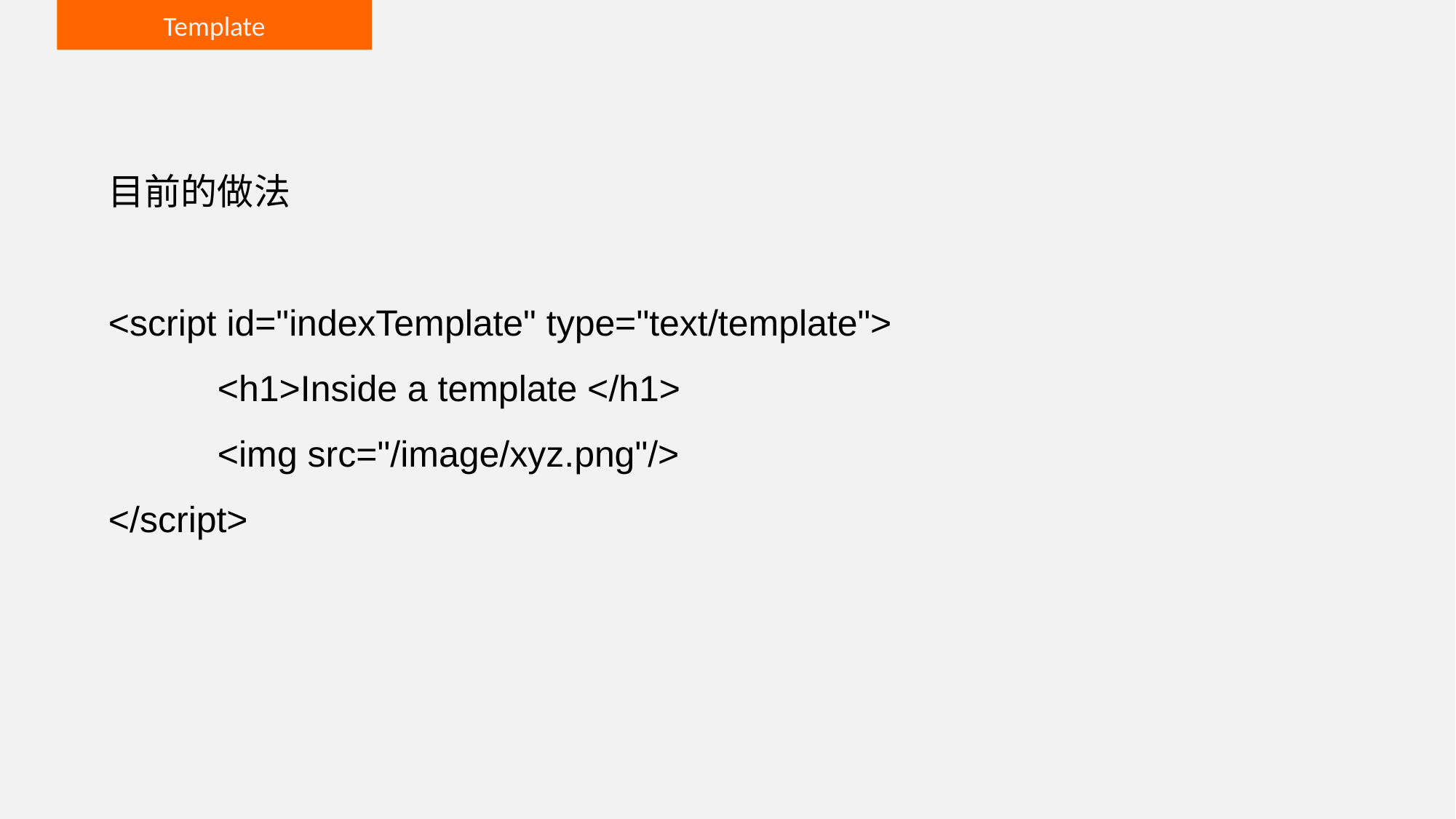

Template
目前的做法

<script id="indexTemplate" type="text/template">
 	<h1>Inside a template </h1>
	<img src="/image/xyz.png"/>
</script>